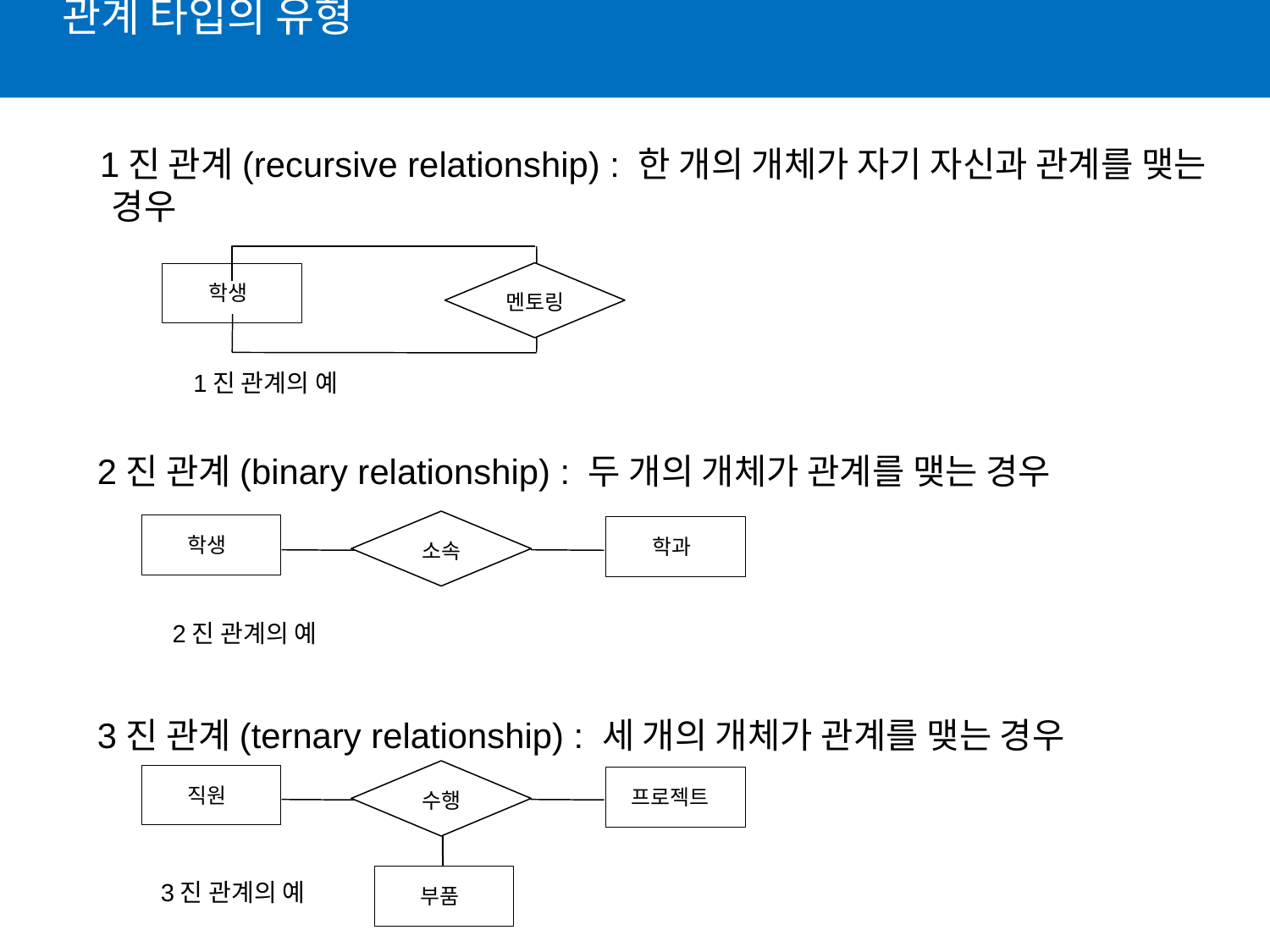

관계 타입의 유형
1진 관계(recursive relationship) : 한 개의 개체가 자기 자신과 관계를 맺는
경우

멘토링

학생
1진 관계의 예
2진 관계(binary relationship) : 두 개의 개체가 관계를 맺는 경우
소속

학생

학과
2진 관계의 예
3진 관계(ternary relationship) : 세 개의 개체가 관계를 맺는 경우
수행

직원

프로젝트

부품
3진 관계의 예